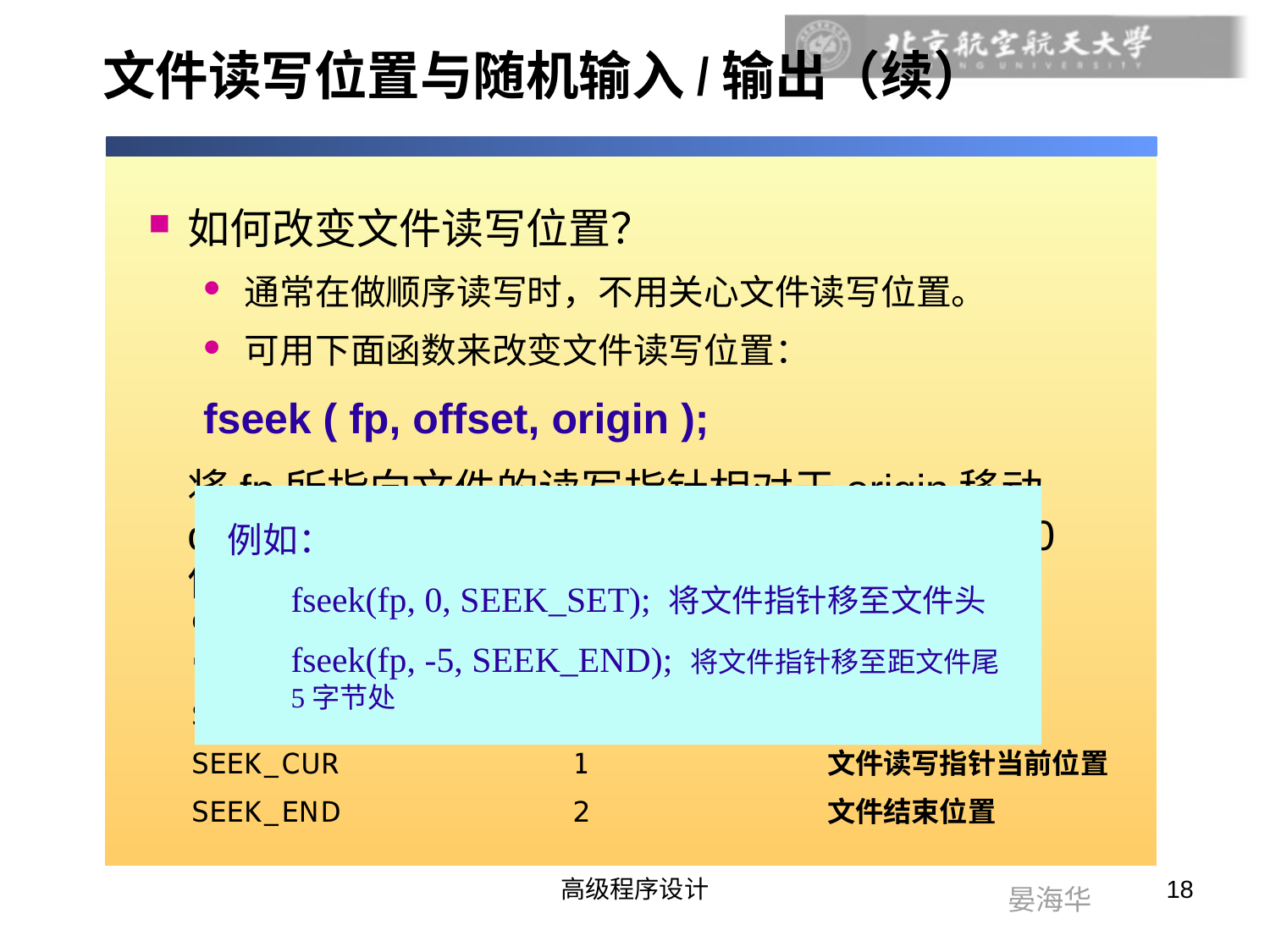

# 文件读写位置与随机输入/输出（续）
如何改变文件读写位置？
通常在做顺序读写时，不用关心文件读写位置。
可用下面函数来改变文件读写位置：
fseek ( fp, offset, origin );
	将fp所指向文件的读写指针相对于origin移动offset个字节。若成功，返回0，否则返回非0值。
例如：
fseek(fp, 0, SEEK_SET); 将文件指针移至文件头
fseek(fp, -5, SEEK_END); 将文件指针移至距文件尾5字节处
origin在stdio.h文件中有定义，可取以下值：
常量标识符		值		含义
SEEK_SET		0		文件开始位置
SEEK_CUR		1		文件读写指针当前位置
SEEK_END		2		文件结束位置
高级程序设计
18